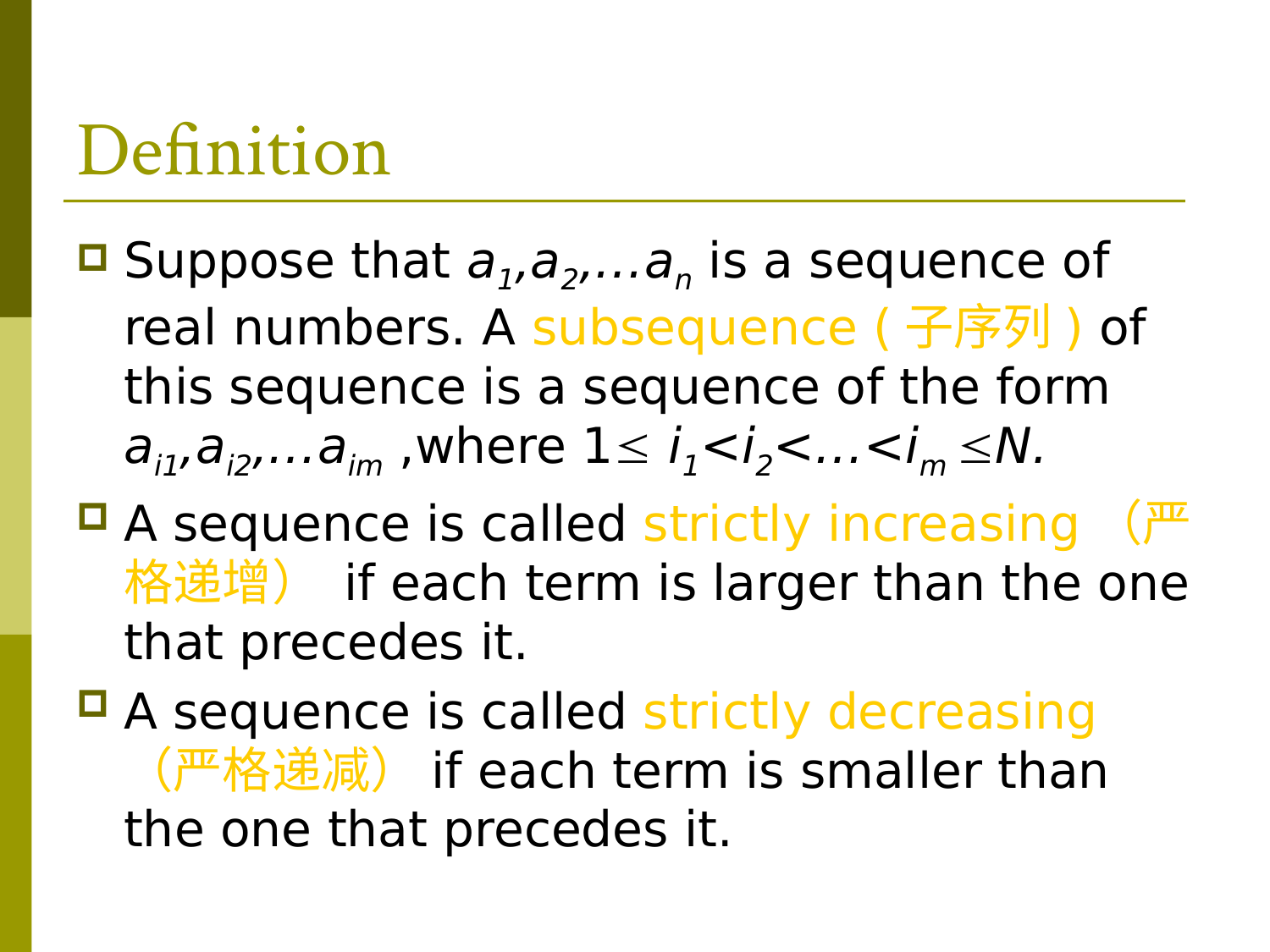

# Definition
Suppose that a1,a2,…an is a sequence of real numbers. A subsequence (子序列) of this sequence is a sequence of the form ai1,ai2,…aim ,where 1≤ i1<i2<…<im ≤N.
A sequence is called strictly increasing（严格递增） if each term is larger than the one that precedes it.
A sequence is called strictly decreasing （严格递减）if each term is smaller than the one that precedes it.